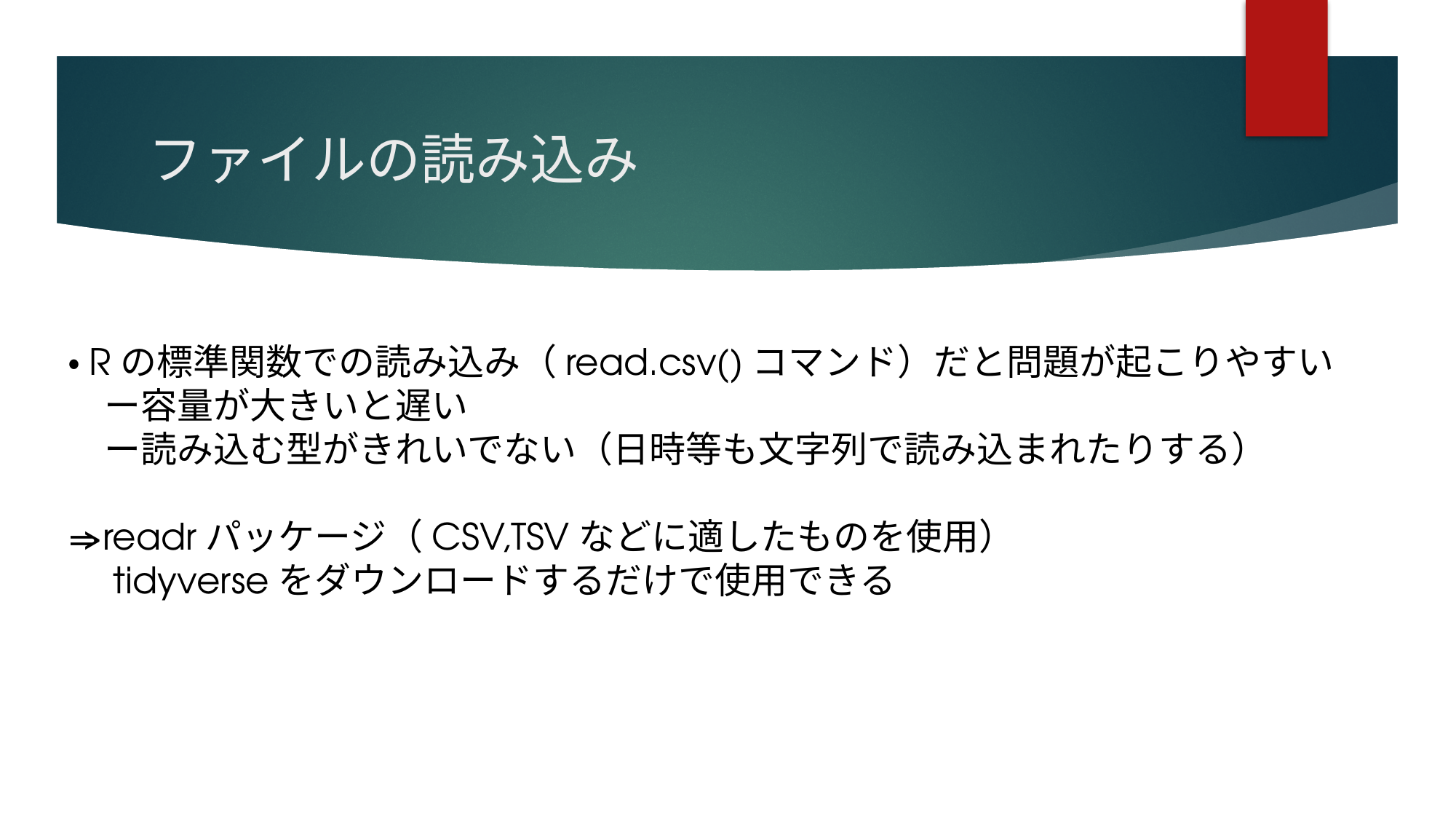

# ファイルの読み込み
・Rの標準関数での読み込み（read.csv()コマンド）だと問題が起こりやすい
　ー容量が大きいと遅い
　ー読み込む型がきれいでない（日時等も文字列で読み込まれたりする）

⇒readrパッケージ（CSV,TSVなどに適したものを使用）
　tidyverseをダウンロードするだけで使用できる